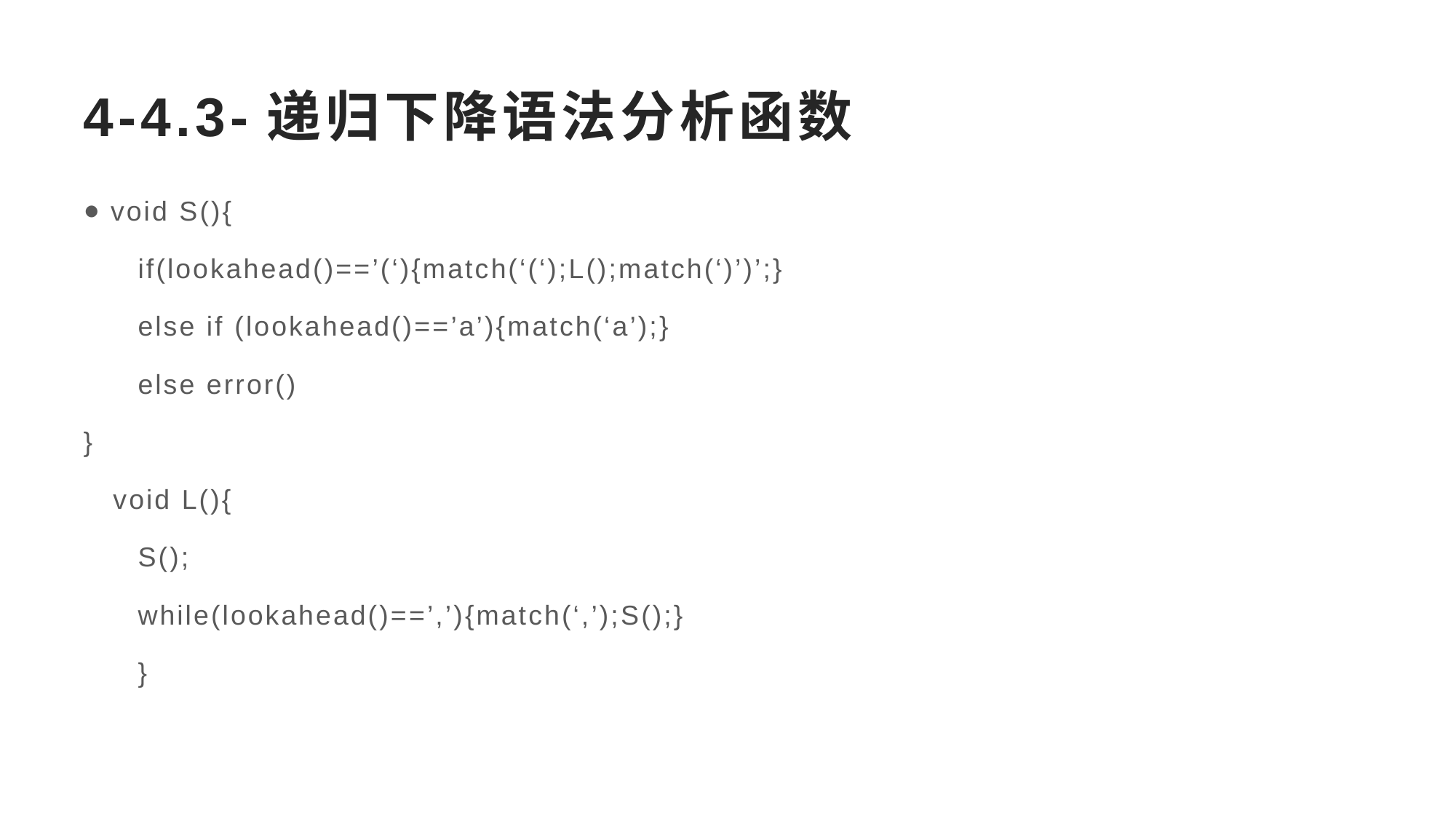

# 4-4.3-递归下降语法分析函数
void S(){
if(lookahead()==’(‘){match(‘(‘);L();match(‘)’)’;}
else if (lookahead()==’a’){match(‘a’);}
else error()
}
   void L(){
S();
while(lookahead()==’,’){match(‘,’);S();}
}